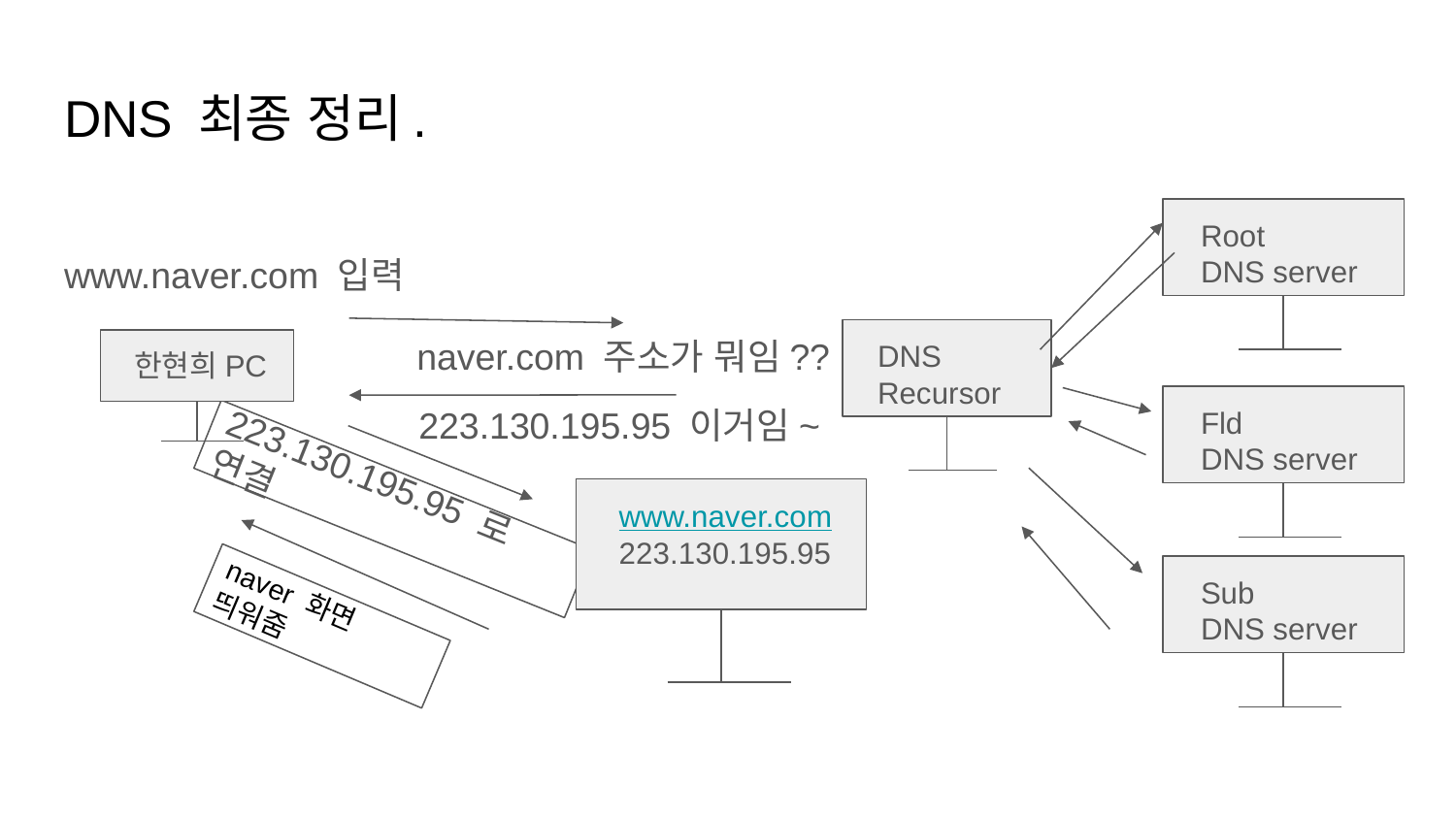

# DNS 최종 정리.

Root
DNS server
www.naver.com 입력
naver.com 주소가 뭐임??

DNS Recursor

한현희PC

Fld
DNS server
223.130.195.95 이거임~
223.130.195.95 로 연결

www.naver.com
223.130.195.95

naver 화면 띄워줌

Sub
DNS server